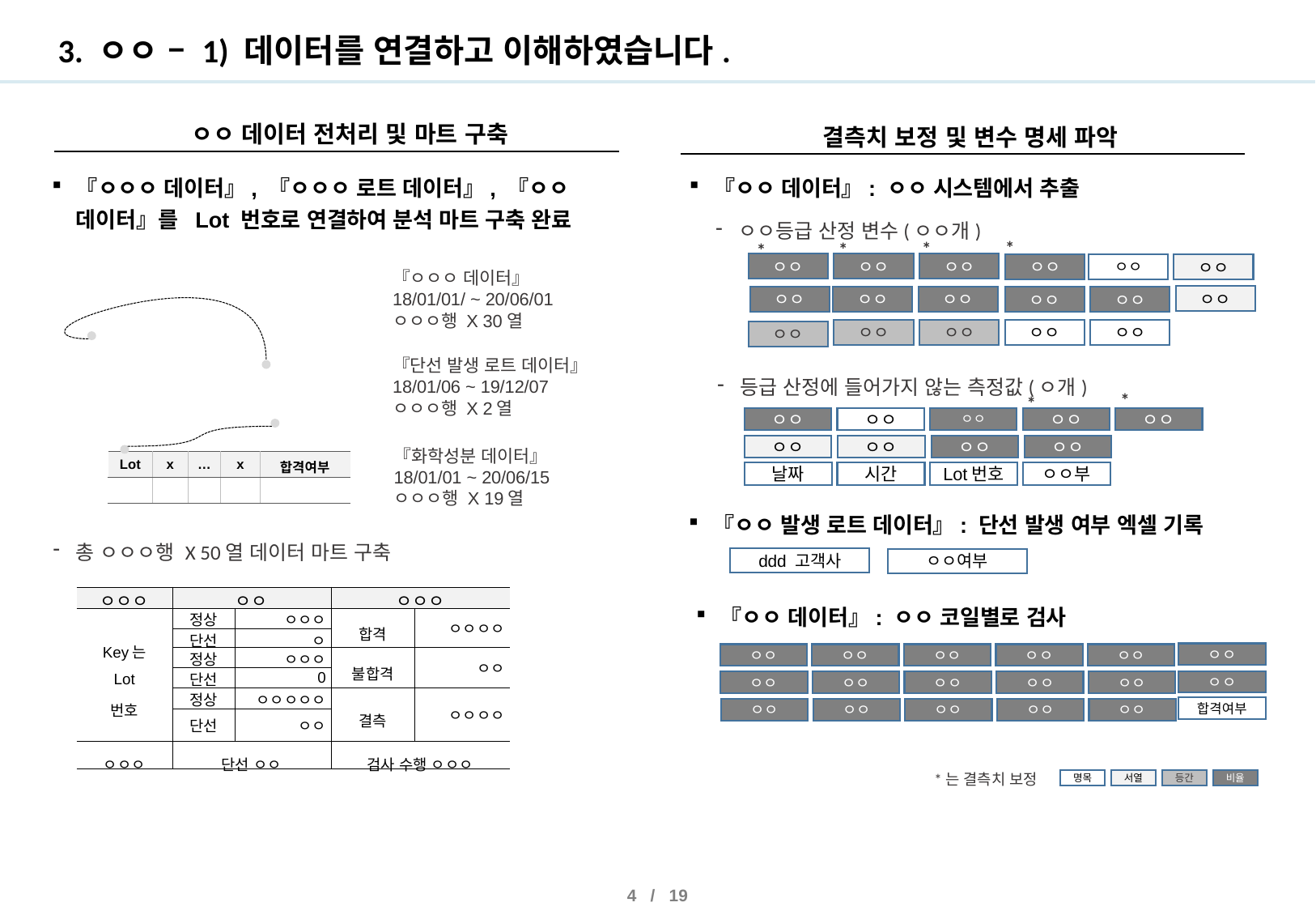

# 3. ㅇㅇ – 1) 데이터를 연결하고 이해하였습니다.
 ㅇㅇ 데이터 전처리 및 마트 구축
결측치 보정 및 변수 명세 파악
『ㅇㅇㅇ 데이터』, 『ㅇㅇㅇ 로트 데이터』, 『ㅇㅇ 데이터』를  Lot 번호로 연결하여 분석 마트 구축 완료
『ㅇㅇ 데이터』: ㅇㅇ 시스템에서 추출
ㅇㅇ등급 산정 변수(ㅇㅇ개)
*
*
*
*
ㅇㅇ
ㅇㅇ
ㅇㅇ
ㅇㅇ
ㅇㅇ
ㅇㅇ
『ㅇㅇㅇ 데이터』
18/01/01/ ~ 20/06/01
ㅇㅇㅇ행 X 30열
ㅇㅇ
ㅇㅇ
ㅇㅇ
ㅇㅇ
ㅇㅇ
ㅇㅇ
ㅇㅇ
ㅇㅇ
ㅇㅇ
ㅇㅇ
ㅇㅇ

『단선 발생 로트 데이터』
18/01/06 ~ 19/12/07
ㅇㅇㅇ행 X 2열
등급 산정에 들어가지 않는 측정값(ㅇ개)

*
*
ㅇㅇ
ㅇㅇ
ㅇㅇ
ㅇㅇ
ㅇㅇ
ㅇㅇ
ㅇㅇ
ㅇㅇ
ㅇㅇ

『화학성분 데이터』
18/01/01 ~ 20/06/15
ㅇㅇㅇ행 X 19열

| Lot | x | … | x | 합격여부 |
| --- | --- | --- | --- | --- |
|  |  |  |  |  |
날짜
시간
Lot번호
ㅇㅇ부
『ㅇㅇ 발생 로트 데이터』: 단선 발생 여부 엑셀 기록
총 ㅇㅇㅇ행 X 50열 데이터 마트 구축
ddd 고객사
ㅇㅇ여부
| ㅇㅇㅇ | ㅇㅇ |  | ㅇㅇㅇ |  |
| --- | --- | --- | --- | --- |
| Key는 Lot 번호 | 정상 | ㅇㅇㅇ | 합격 | ㅇㅇㅇㅇ |
|  | 단선 | ㅇ |  |  |
|  | 정상 | ㅇㅇㅇ | 불합격 | ㅇㅇ |
|  | 단선 | 0 |  |  |
|  | 정상 | ㅇㅇㅇㅇㅇ | 결측 | ㅇㅇㅇㅇ |
|  | 단선 | ㅇㅇ |  |  |
| ㅇㅇㅇ | 단선 ㅇㅇ |  | 검사 수행 ㅇㅇㅇ |  |
『ㅇㅇ 데이터』: ㅇㅇ 코일별로 검사
ㅇㅇ
ㅇㅇ
ㅇㅇ
ㅇㅇ
ㅇㅇ
ㅇㅇ
ㅇㅇ
ㅇㅇ
ㅇㅇ
ㅇㅇ
ㅇㅇ
ㅇㅇ
합격여부
ㅇㅇ
ㅇㅇ
ㅇㅇ
ㅇㅇ
ㅇㅇ
*는 결측치 보정
명목
서열
등간
비율